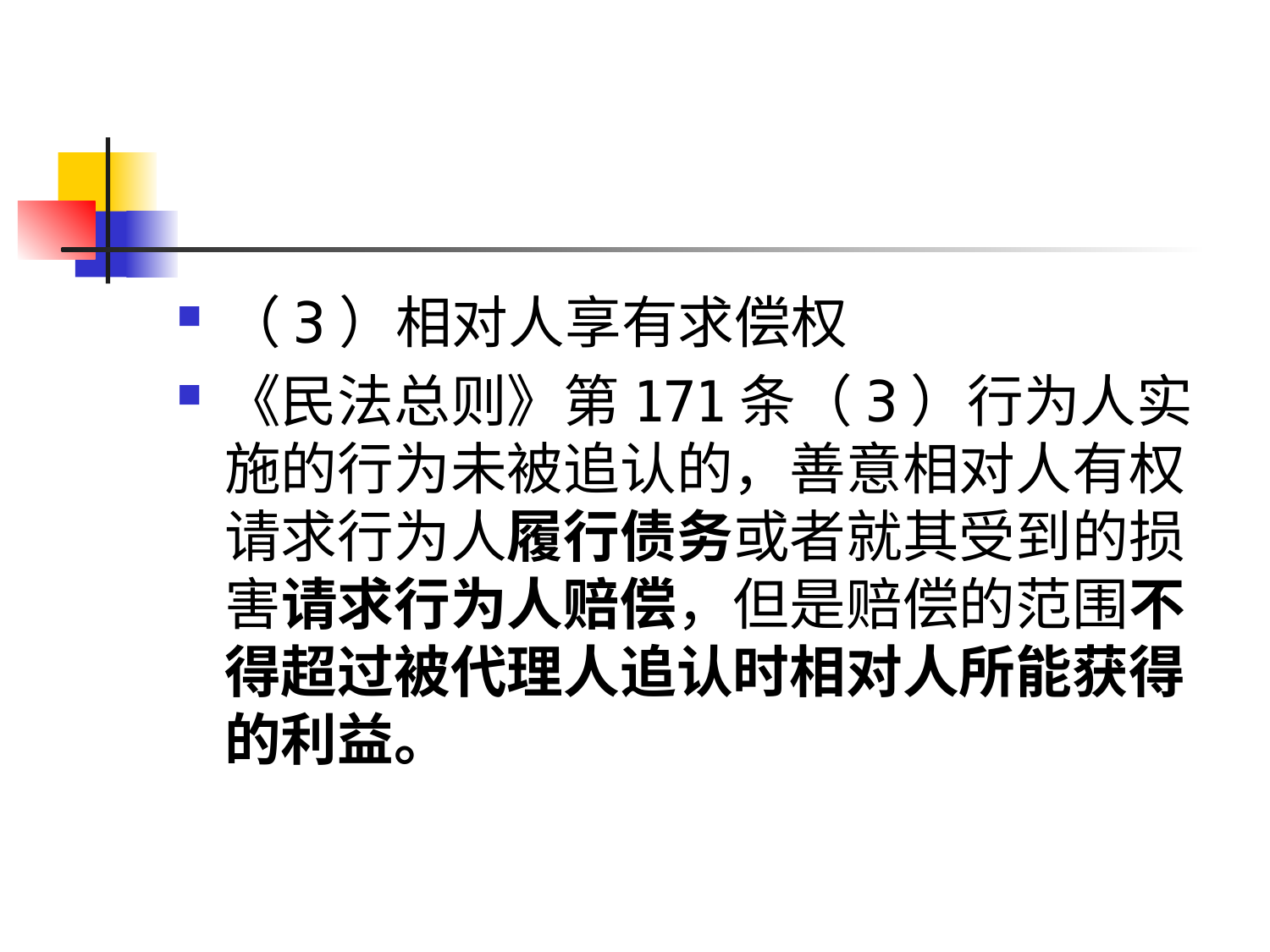

#
（3）相对人享有求偿权
《民法总则》第171条（3）行为人实施的行为未被追认的，善意相对人有权请求行为人履行债务或者就其受到的损害请求行为人赔偿，但是赔偿的范围不得超过被代理人追认时相对人所能获得的利益。